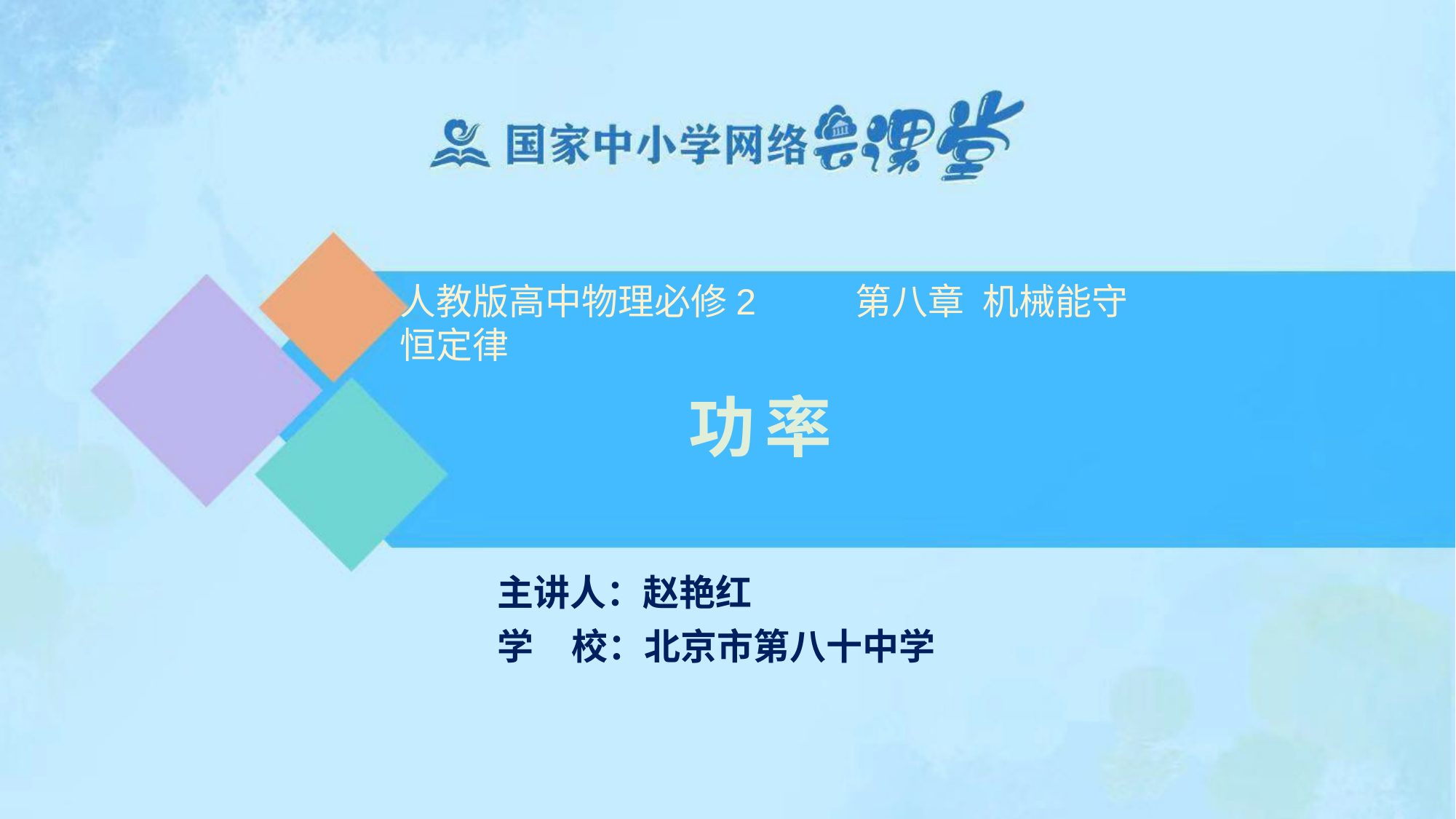

# 人教版高中物理必修2	第八章	机械能守恒定律
功率
主讲人：赵艳红
学	校：北京市第八十中学